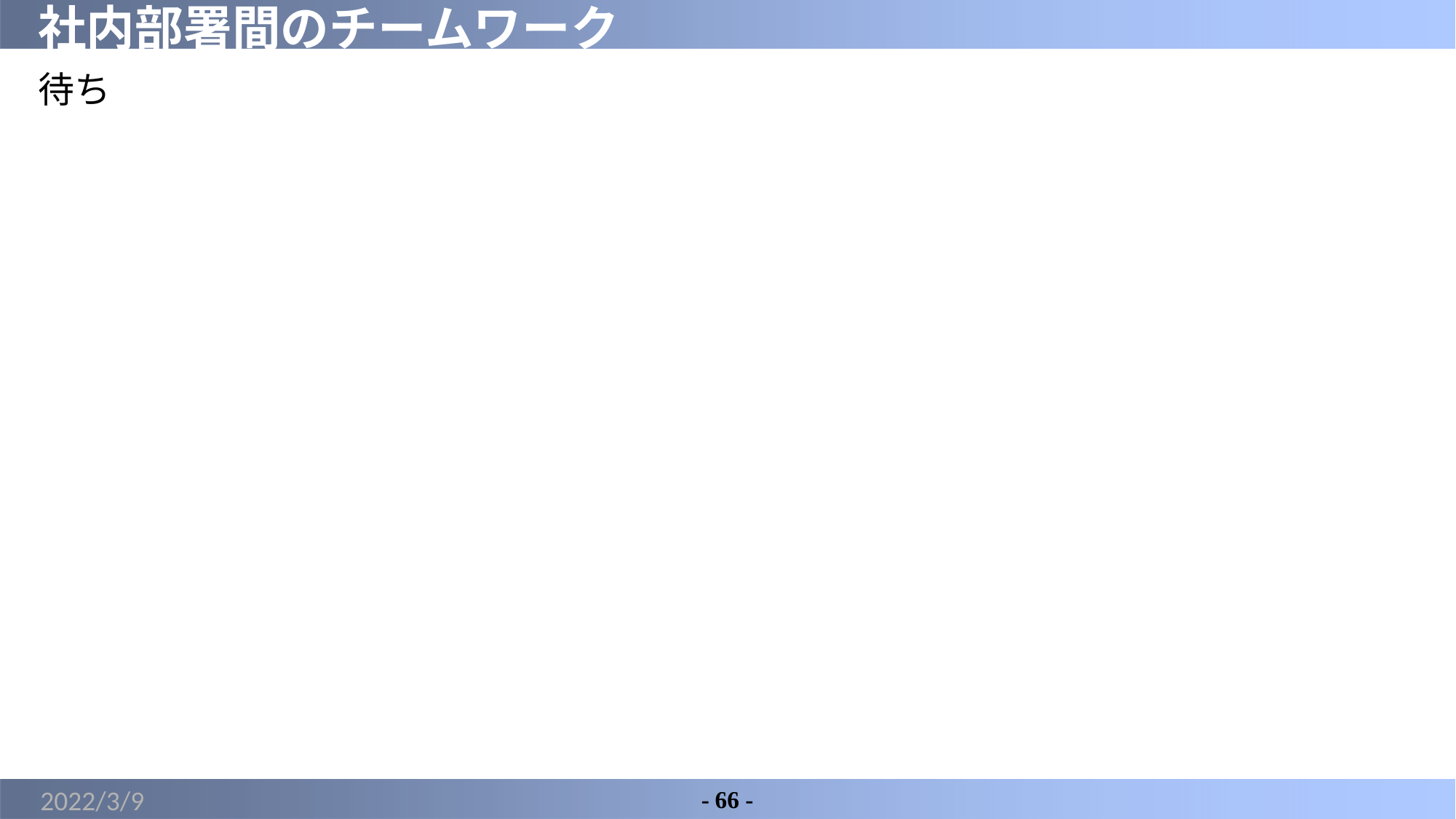

# 社内部署間のチームワーク
待ち
2022/3/9
- 66 -